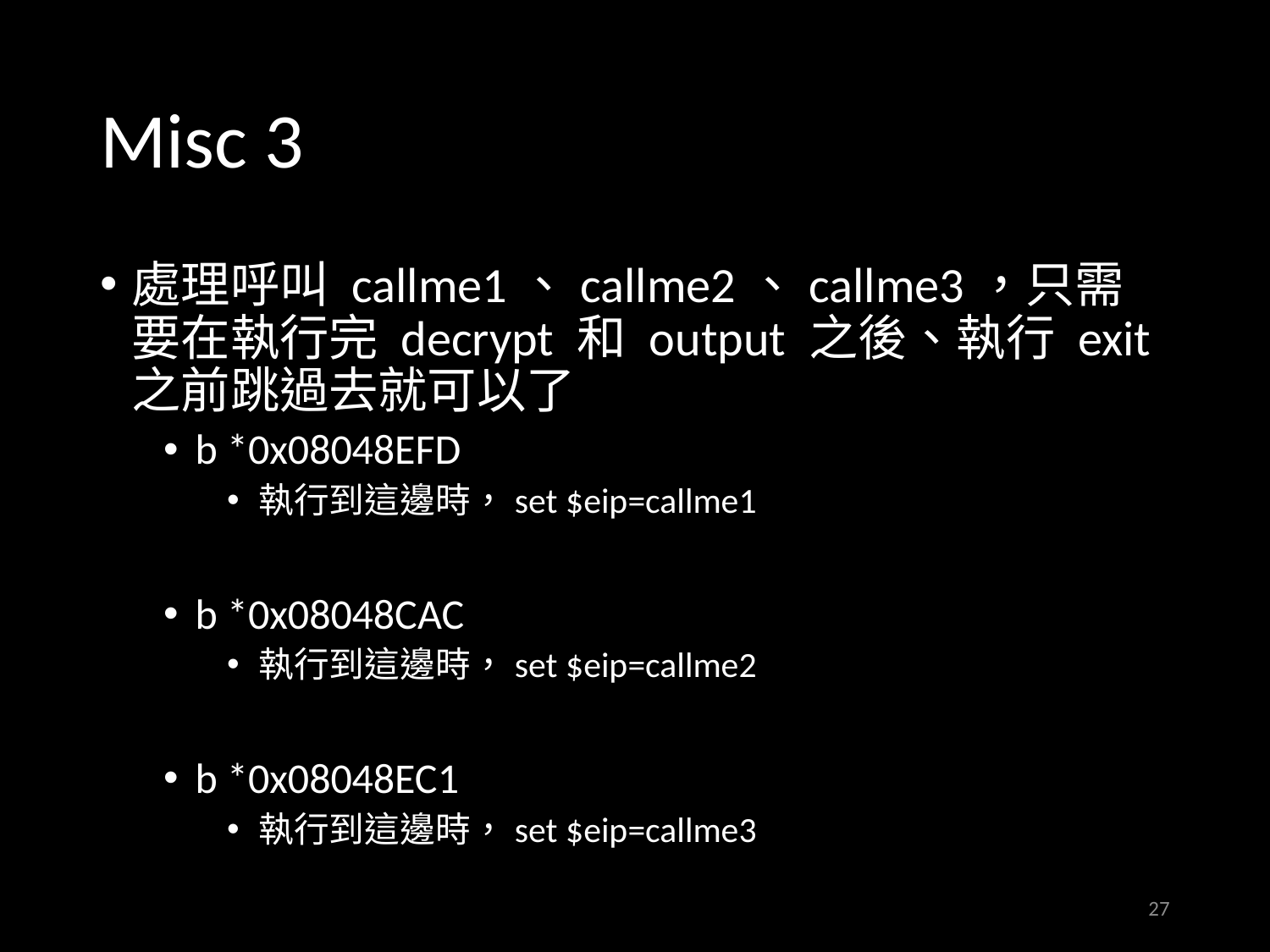

# Misc 3
處理呼叫 callme1、callme2、callme3，只需要在執行完 decrypt 和 output 之後、執行 exit 之前跳過去就可以了
b *0x08048EFD
執行到這邊時，set $eip=callme1

b *0x08048CAC
執行到這邊時，set $eip=callme2

b *0x08048EC1
執行到這邊時，set $eip=callme3

27